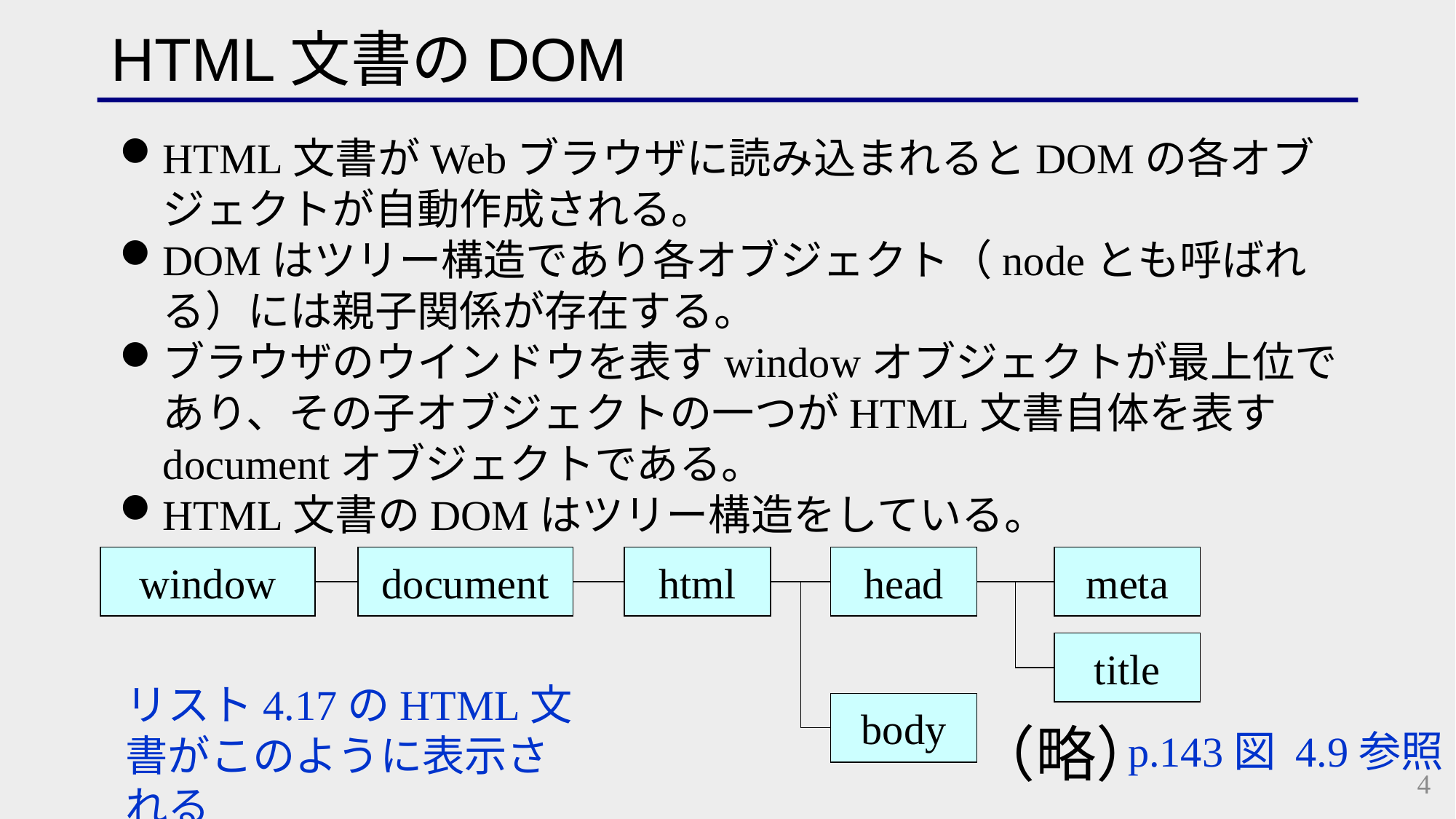

HTML文書のDOM
HTML文書がWebブラウザに読み込まれるとDOMの各オブジェクトが自動作成される。
DOMはツリー構造であり各オブジェクト（nodeとも呼ばれる）には親子関係が存在する。
ブラウザのウインドウを表すwindowオブジェクトが最上位であり、その子オブジェクトの一つがHTML文書自体を表すdocumentオブジェクトである。
HTML文書のDOMはツリー構造をしている。
window
document
html
head
meta
title
リスト4.17のHTML文書がこのように表示される
body
（略）
p.143図 4.9参照
4